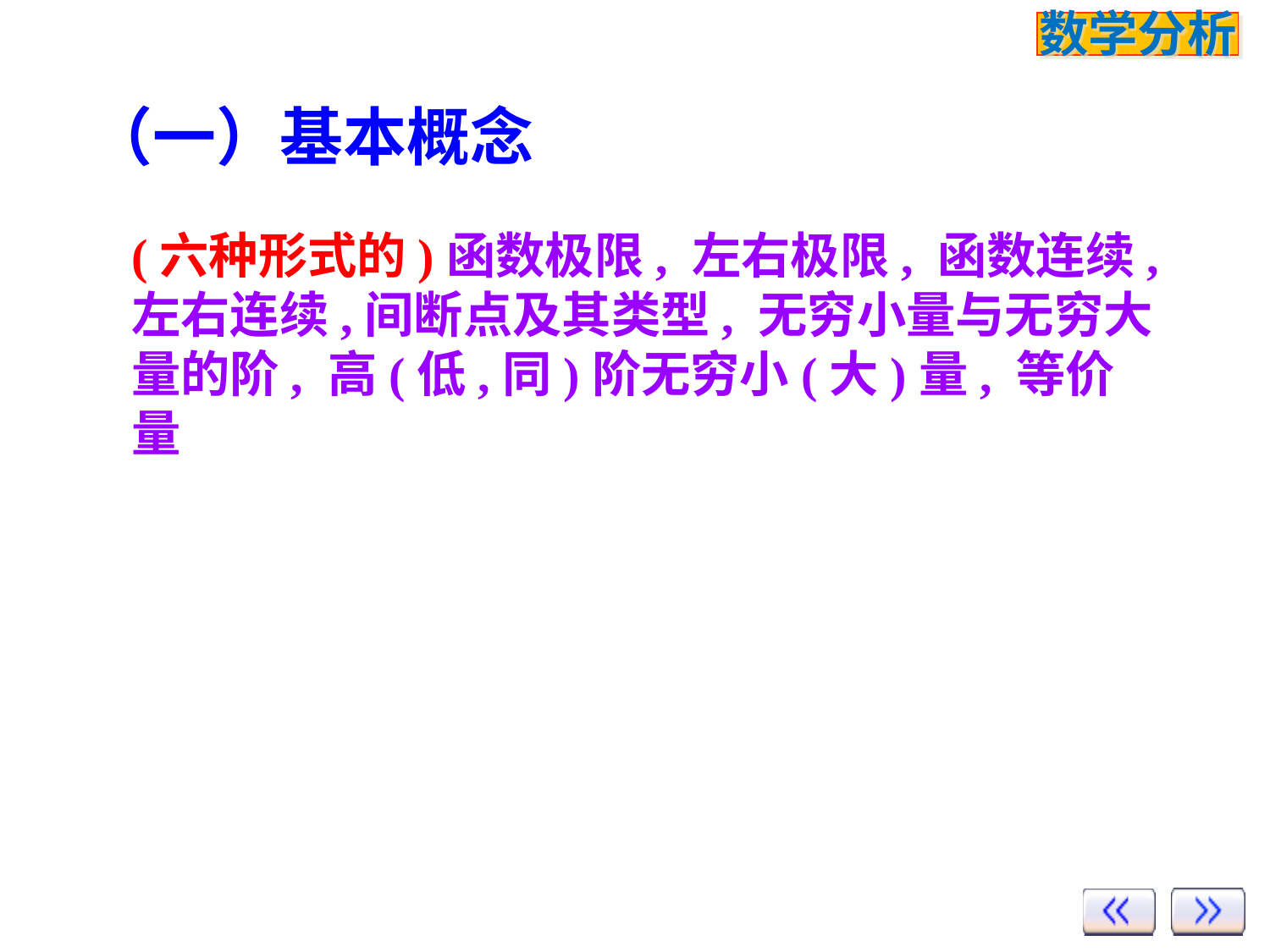

（一）基本概念
(六种形式的)函数极限, 左右极限, 函数连续, 左右连续,间断点及其类型, 无穷小量与无穷大量的阶, 高(低,同)阶无穷小(大)量, 等价量